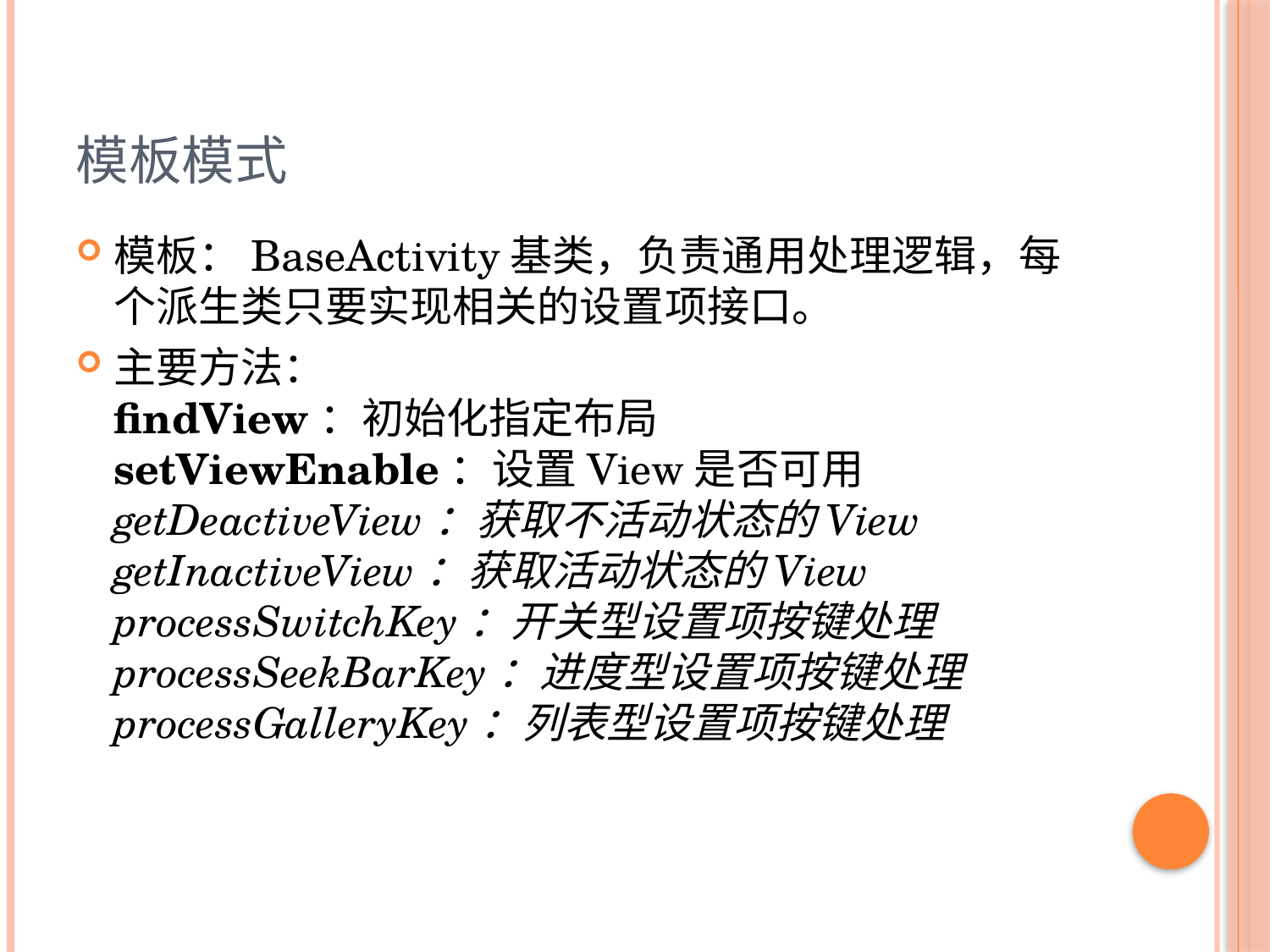

# 模板模式
模板：BaseActivity基类，负责通用处理逻辑，每个派生类只要实现相关的设置项接口。
主要方法：
findView：初始化指定布局
setViewEnable：设置View是否可用
getDeactiveView：获取不活动状态的View
getInactiveView：获取活动状态的View
processSwitchKey：开关型设置项按键处理
processSeekBarKey：进度型设置项按键处理
processGalleryKey：列表型设置项按键处理